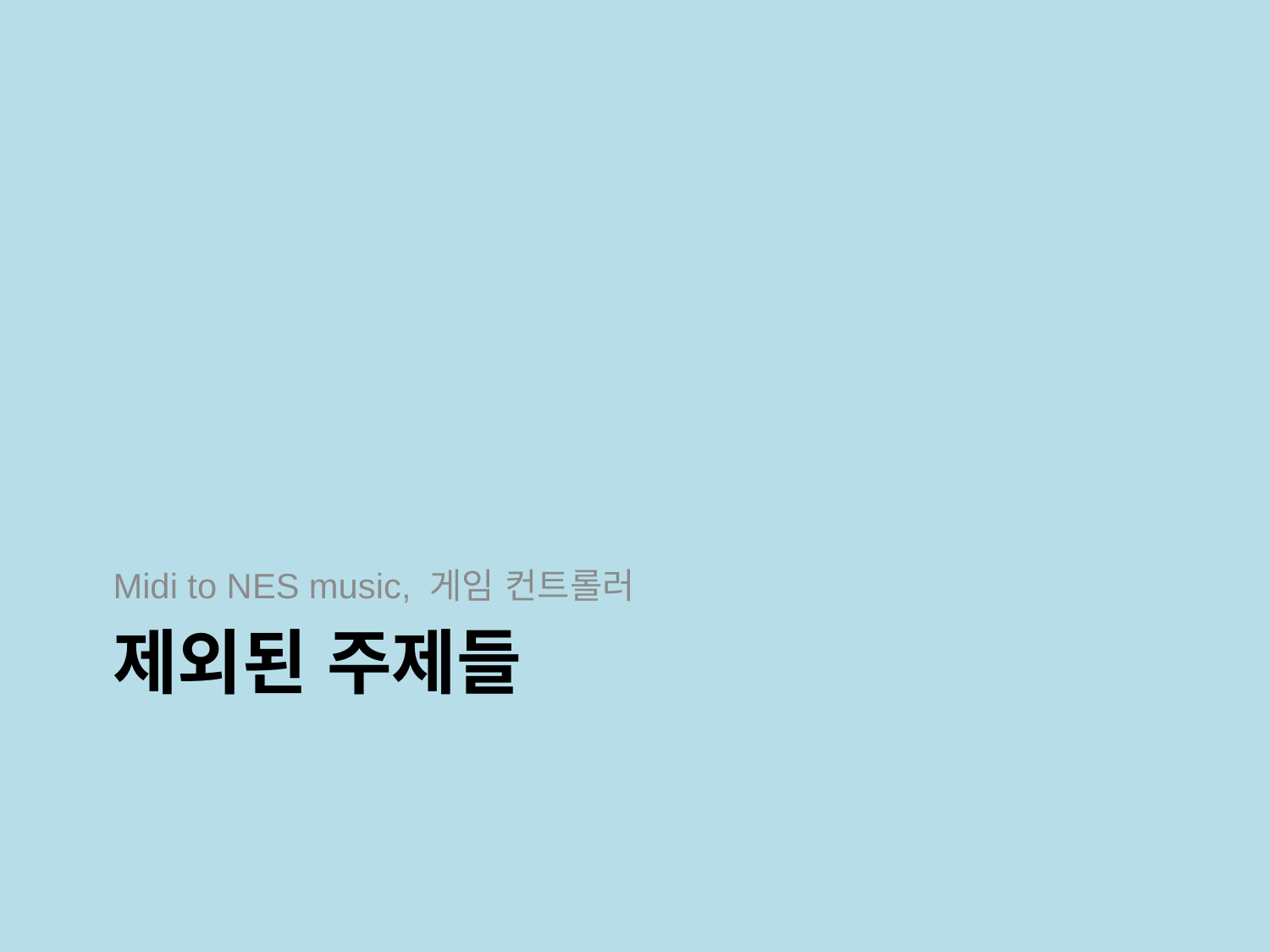

Midi to NES music, 게임 컨트롤러
# 제외된 주제들